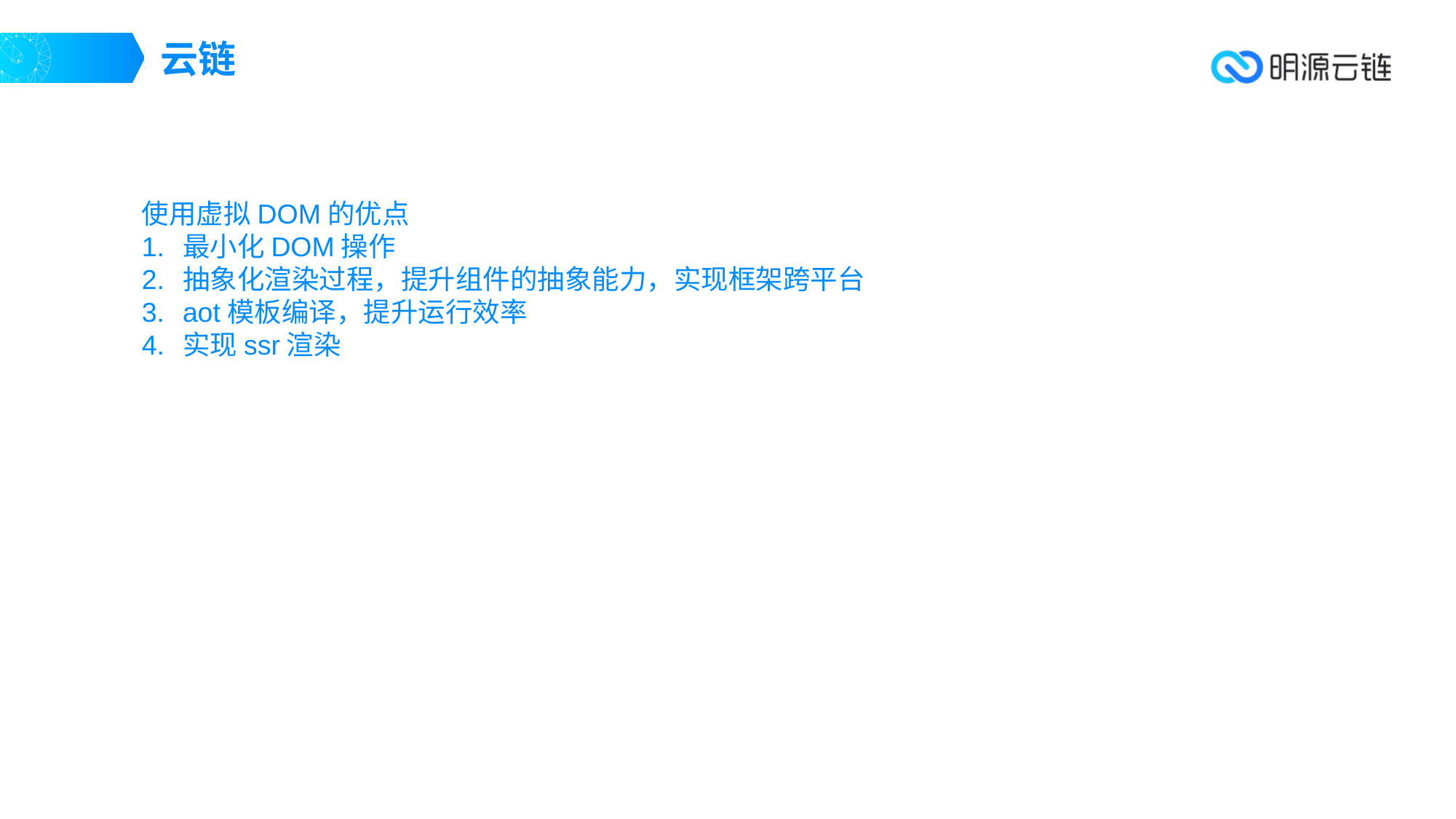

云链
使用虚拟DOM的优点
最小化DOM操作
抽象化渲染过程，提升组件的抽象能力，实现框架跨平台
aot模板编译，提升运行效率
实现ssr渲染